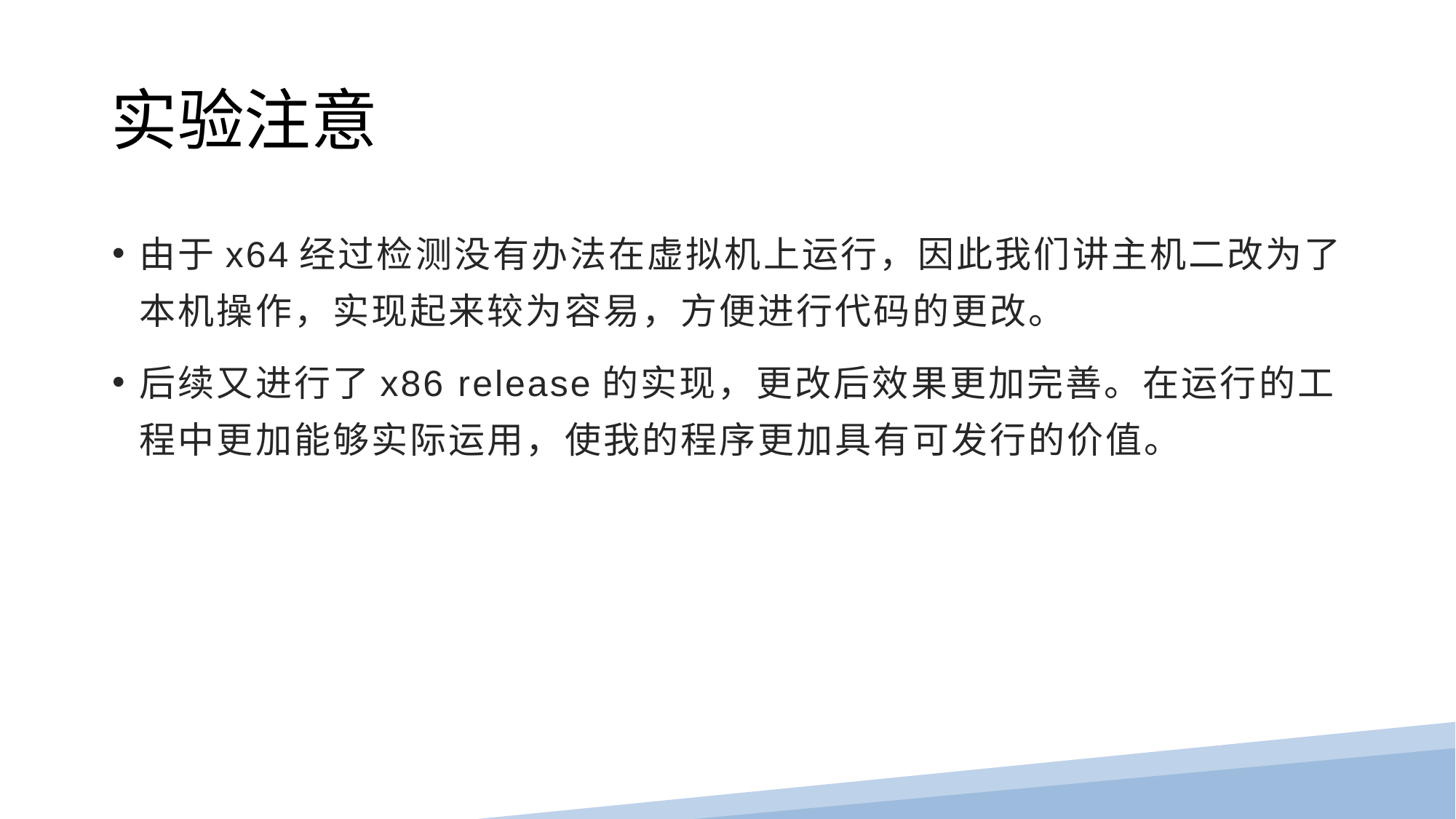

实验注意
由于x64经过检测没有办法在虚拟机上运行，因此我们讲主机二改为了本机操作，实现起来较为容易，方便进行代码的更改。
后续又进行了x86 release的实现，更改后效果更加完善。在运行的工程中更加能够实际运用，使我的程序更加具有可发行的价值。